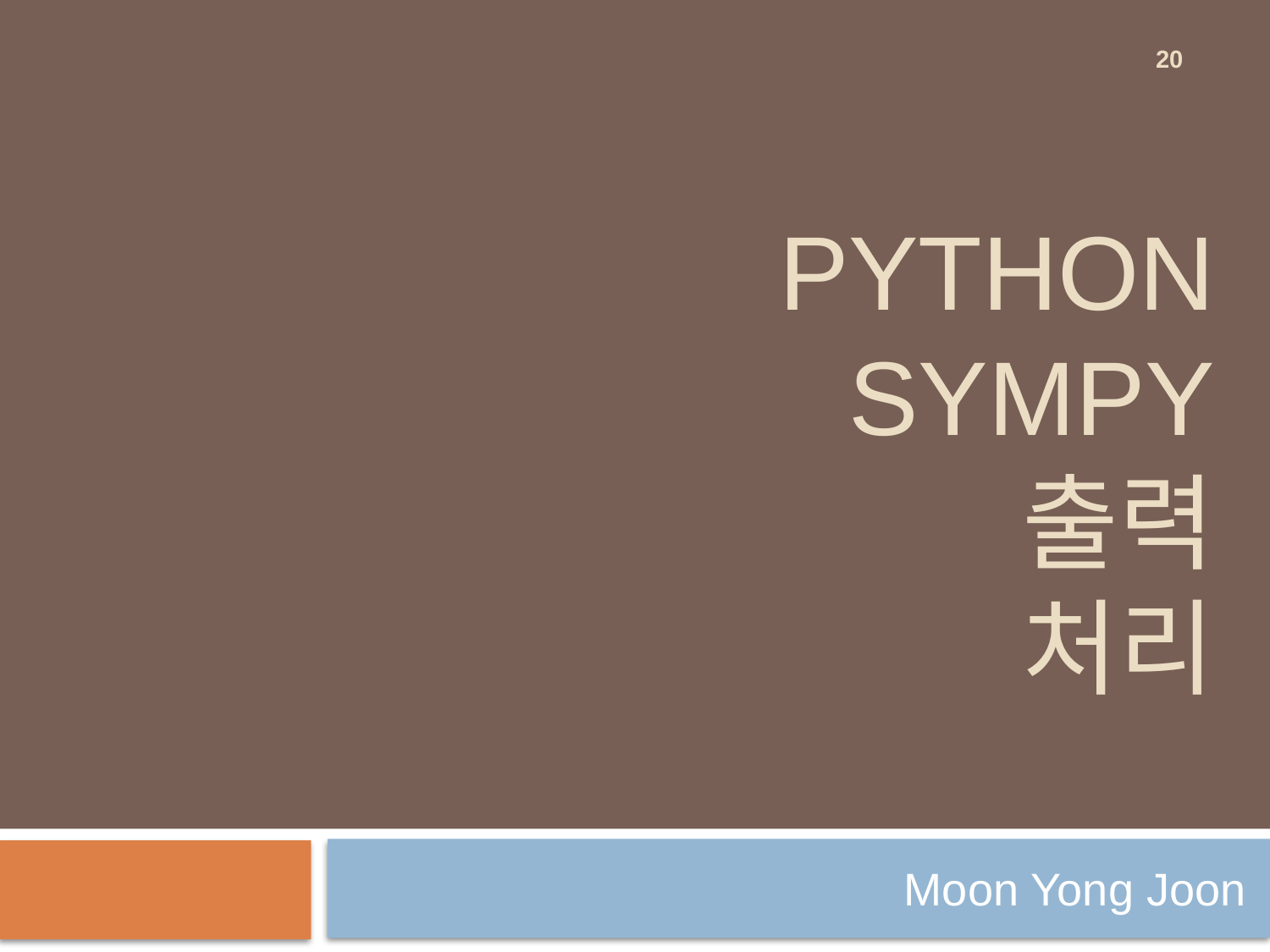

20
# Python sympy 출력 처리
Moon Yong Joon